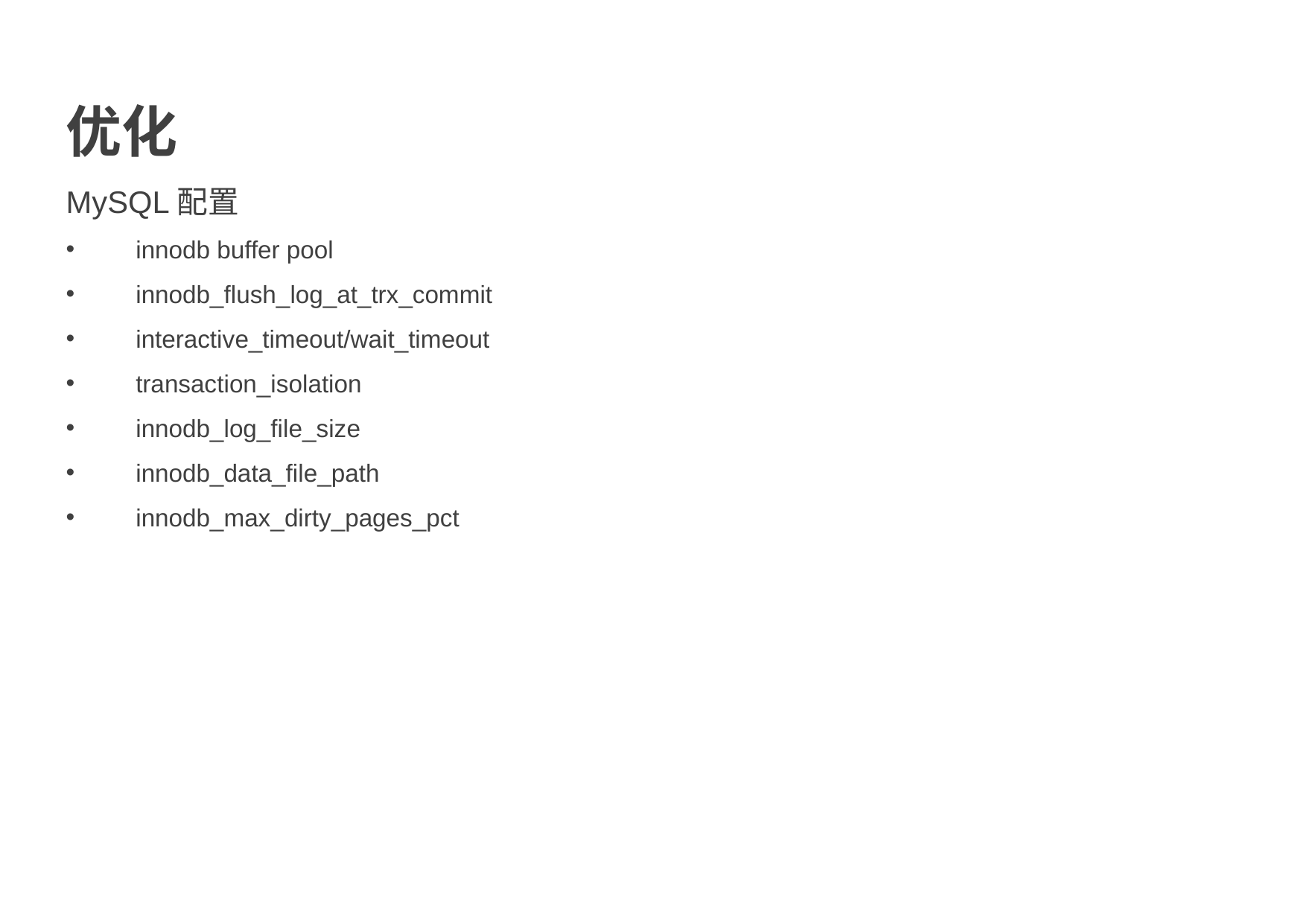

优化
MySQL配置
innodb buffer pool
innodb_flush_log_at_trx_commit
interactive_timeout/wait_timeout
transaction_isolation
innodb_log_file_size
innodb_data_file_path
innodb_max_dirty_pages_pct